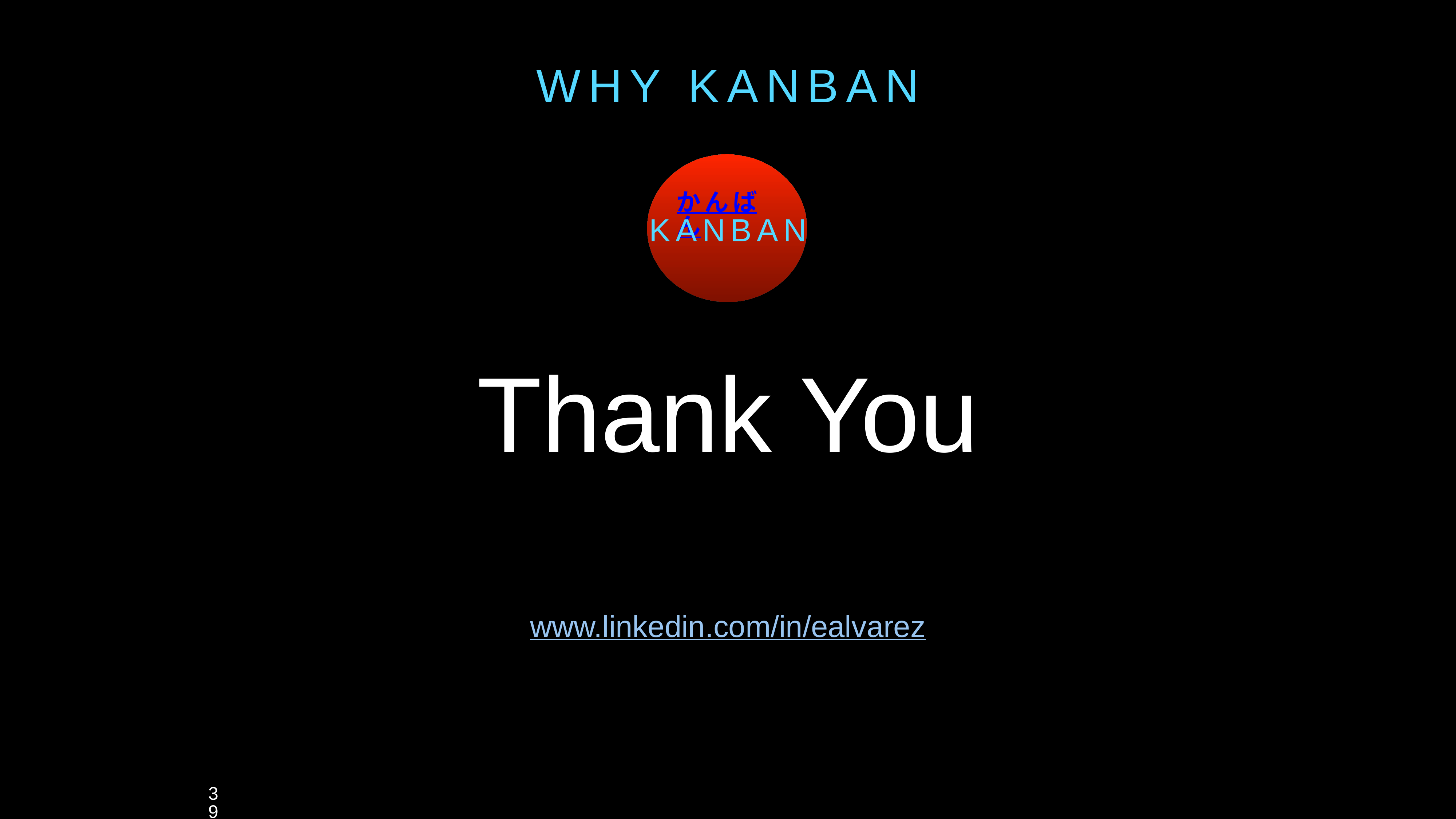

# WHY KANBAN

かんばん
KanBAn
THANK YOU MEETING SPONSORS
Thank You
www.linkedin.com/in/ealvarez
39